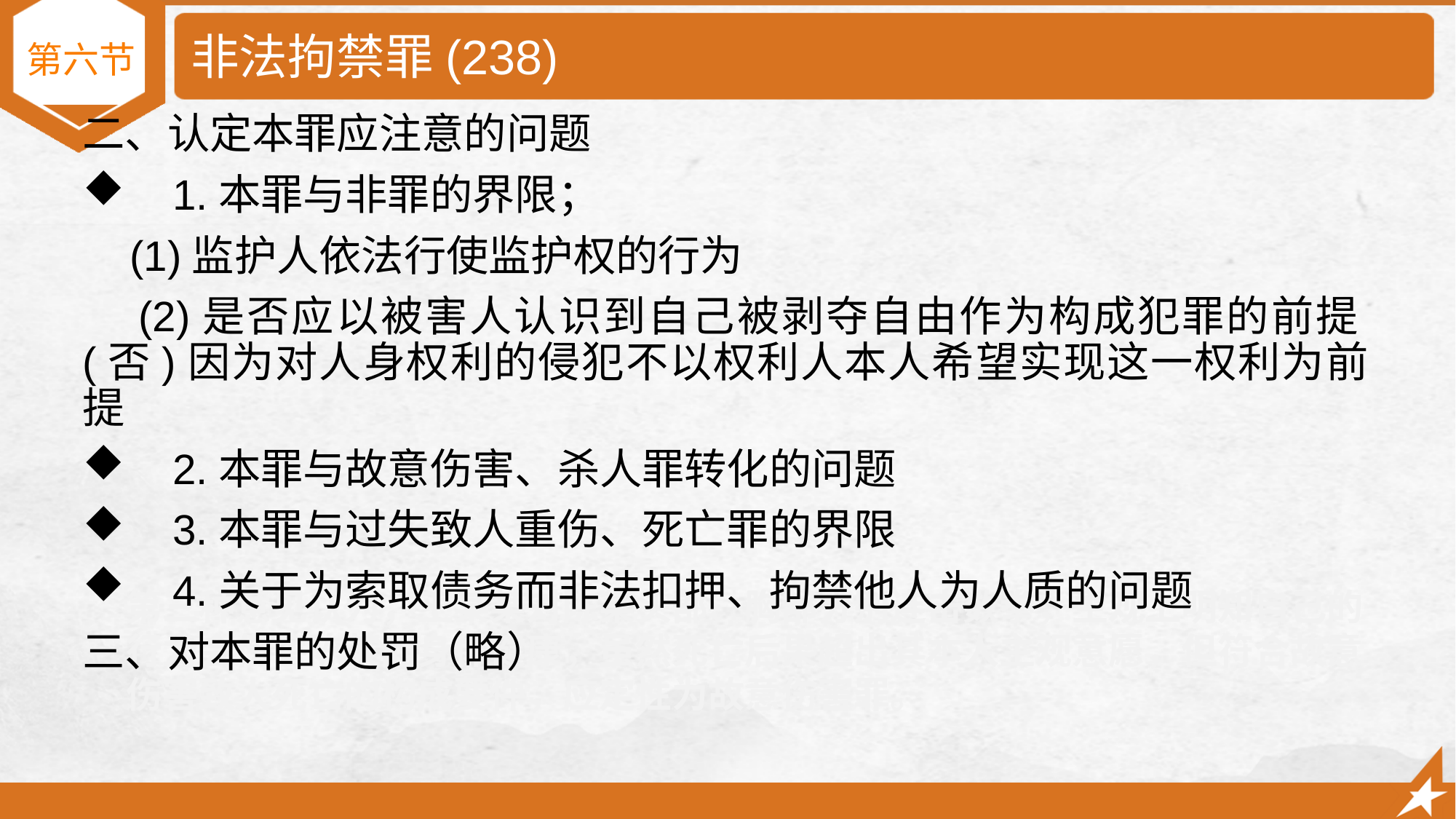

# 非法拘禁罪(238)
第六节
二、认定本罪应注意的问题
   1.本罪与非罪的界限；
    (1)监护人依法行使监护权的行为
    (2)是否应以被害人认识到自己被剥夺自由作为构成犯罪的前提(否)因为对人身权利的侵犯不以权利人本人希望实现这一权利为前提
   2.本罪与故意伤害、杀人罪转化的问题
   3.本罪与过失致人重伤、死亡罪的界限
   4.关于为索取债务而非法扣押、拘禁他人为人质的问题
三、对本罪的处罚（略）

第三种意见认为，王某某对陈某头部、胸部分别连击数拳，主观上明知自己的行为会伤害陈某的身体健康，虽然死亡后果超出其本人主观意愿，但符合故意伤害致人死亡的构成要件，应定性为故意伤害罪。